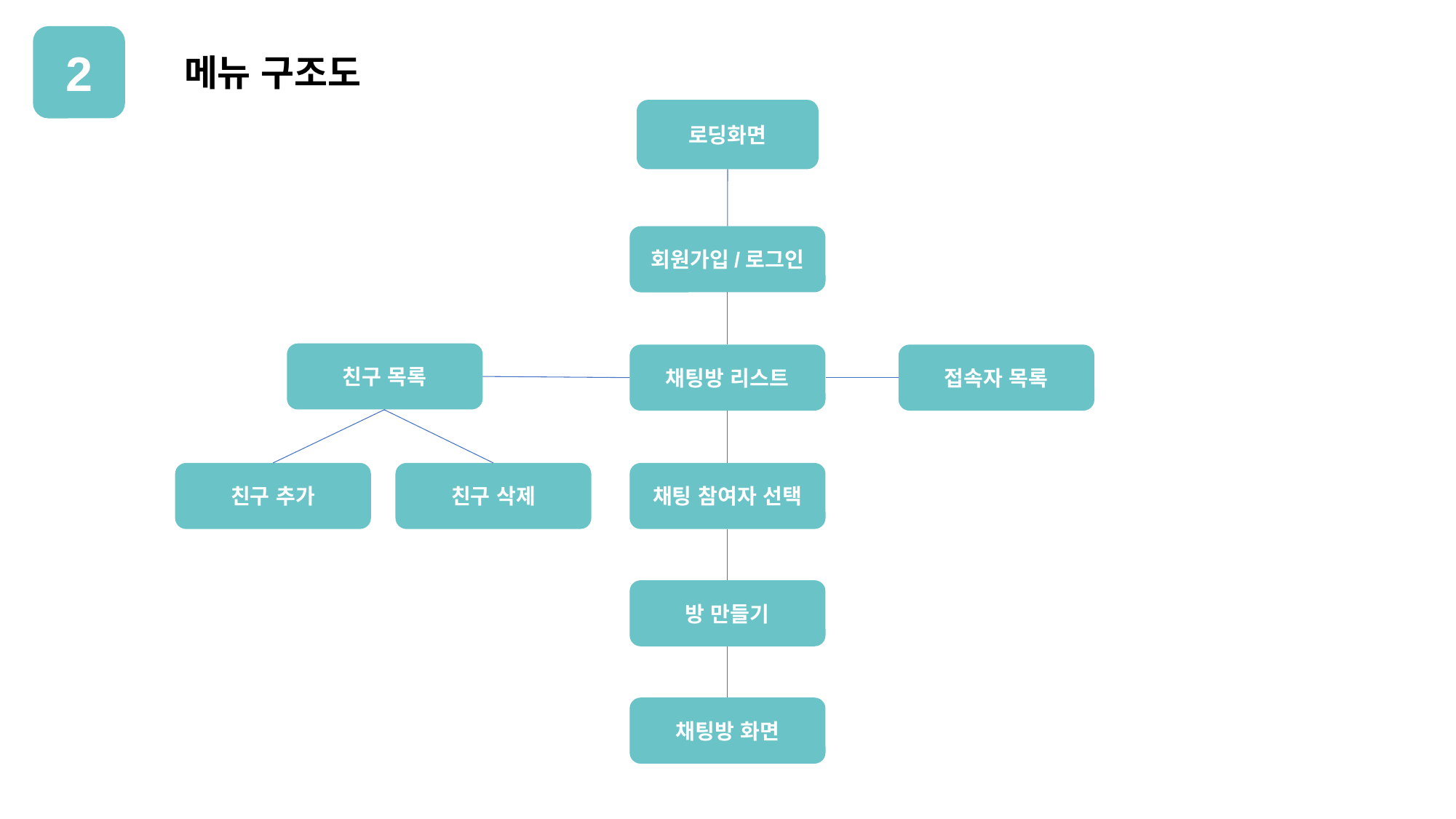

2
메뉴 구조도
로딩화면
회원가입/로그인
친구 목록
채팅방 리스트
접속자 목록
친구 추가
친구 삭제
채팅 참여자 선택
방 만들기
채팅방 화면